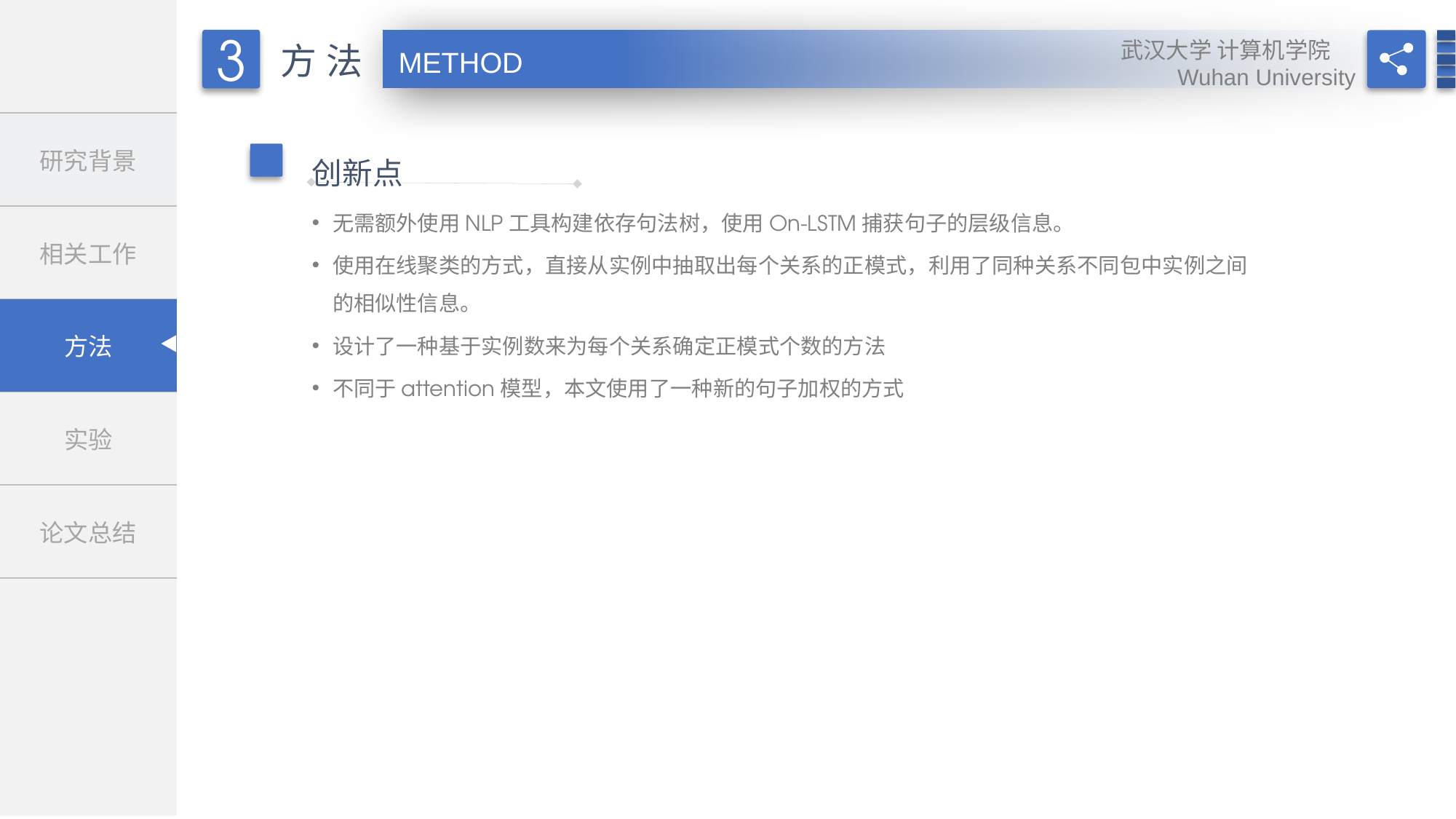

创新点

无需额外使用NLP工具构建依存句法树，使用On-LSTM捕获句子的层级信息。
使用在线聚类的方式，直接从实例中抽取出每个关系的正模式，利用了同种关系不同包中实例之间的相似性信息。
设计了一种基于实例数来为每个关系确定正模式个数的方法
不同于attention模型，本文使用了一种新的句子加权的方式